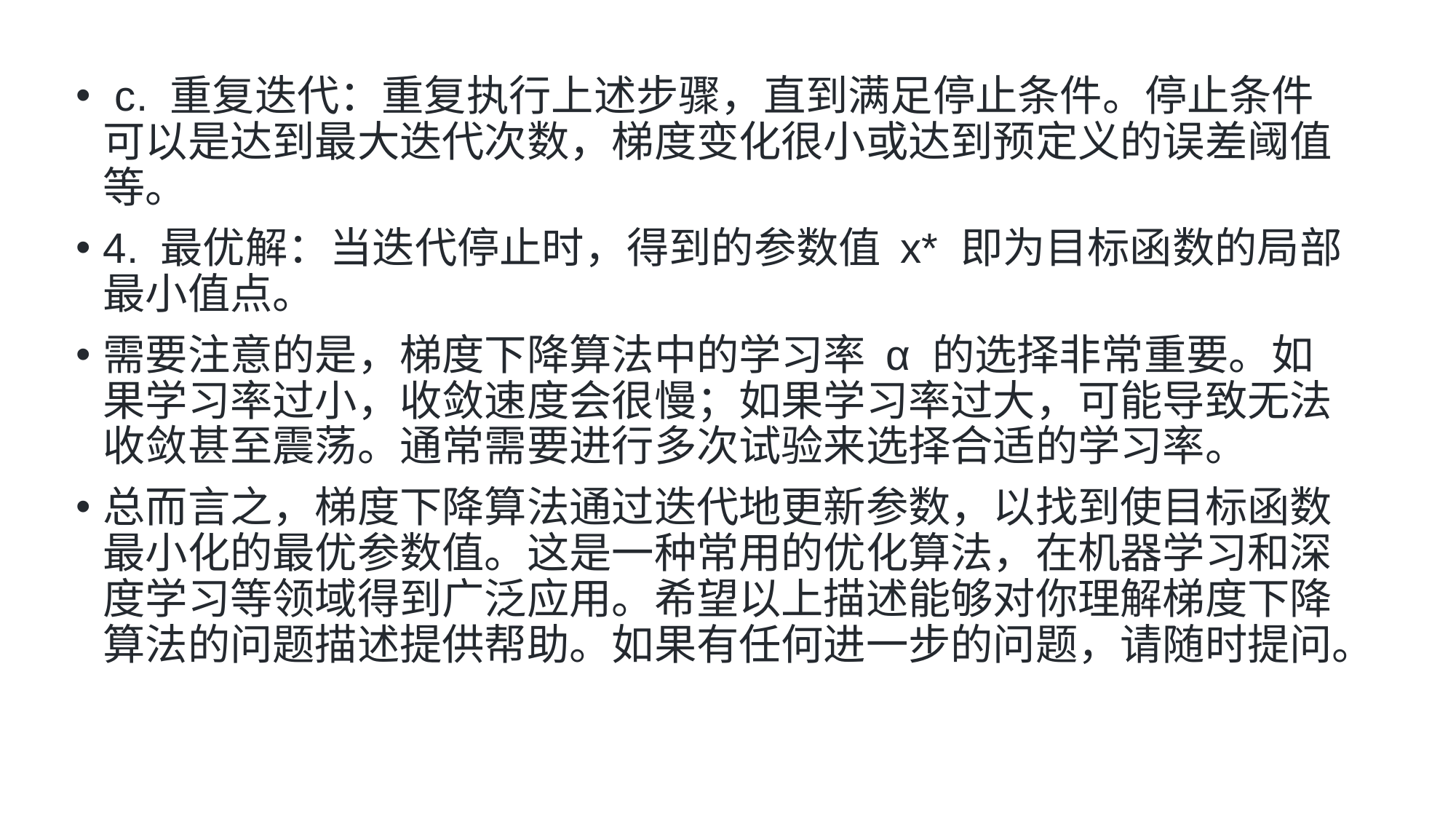

c. 重复迭代：重复执行上述步骤，直到满足停止条件。停止条件可以是达到最大迭代次数，梯度变化很小或达到预定义的误差阈值等。
4. 最优解：当迭代停止时，得到的参数值 x* 即为目标函数的局部最小值点。
需要注意的是，梯度下降算法中的学习率 α 的选择非常重要。如果学习率过小，收敛速度会很慢；如果学习率过大，可能导致无法收敛甚至震荡。通常需要进行多次试验来选择合适的学习率。
总而言之，梯度下降算法通过迭代地更新参数，以找到使目标函数最小化的最优参数值。这是一种常用的优化算法，在机器学习和深度学习等领域得到广泛应用。希望以上描述能够对你理解梯度下降算法的问题描述提供帮助。如果有任何进一步的问题，请随时提问。